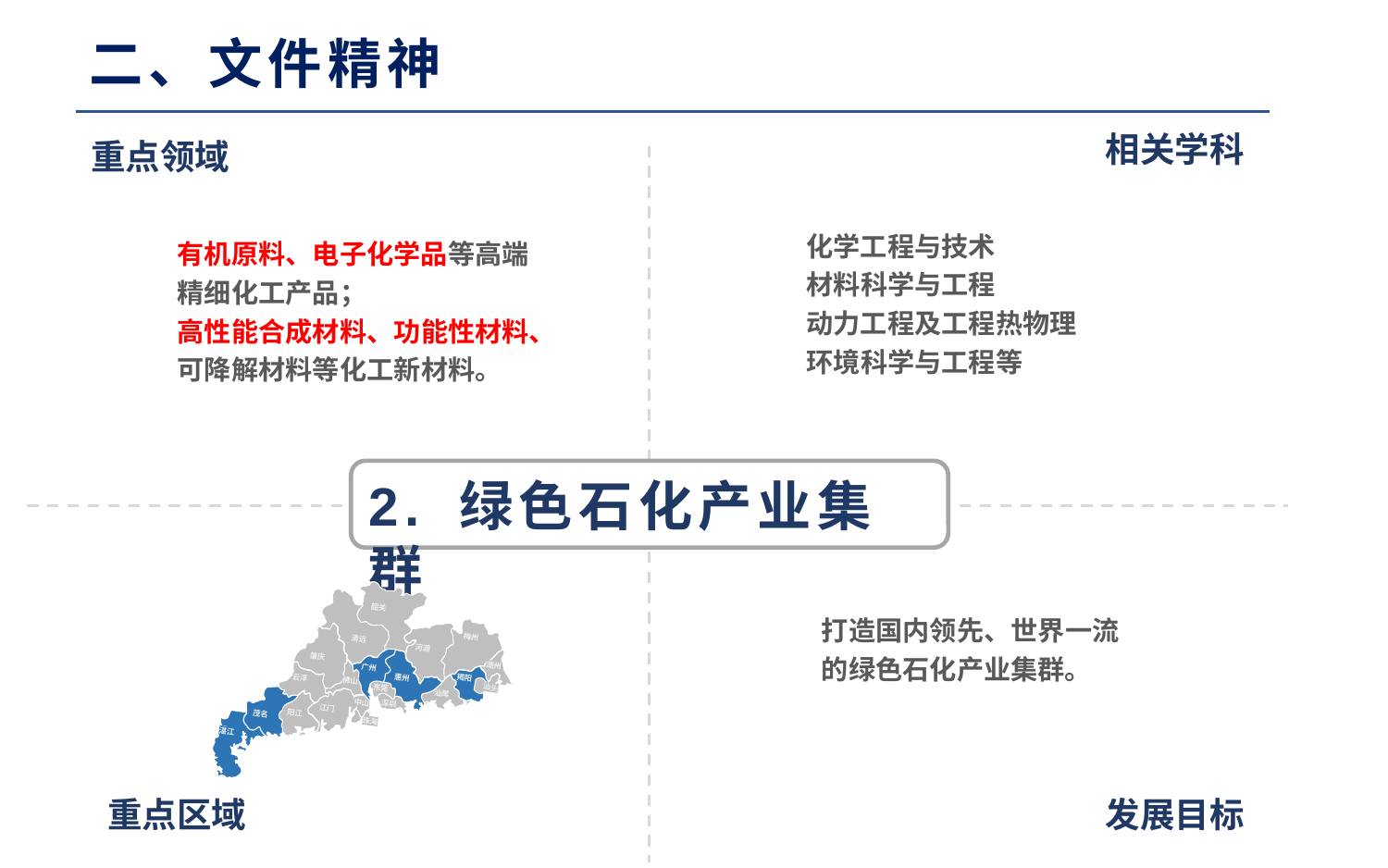

二、文件精神
相关学科
重点领域
化学工程与技术
材料科学与工程
动力工程及工程热物理
环境科学与工程等
有机原料、电子化学品等高端精细化工产品；
高性能合成材料、功能性材料、可降解材料等化工新材料。
2. 绿色石化产业集群

韶关

梅州

清远
河源
潮州

肇庆
揭阳
广州

汕头
惠州

汕尾
佛山
东莞
云浮

深圳

中山

江门
珠海
阳江
茂名

湛江
打造国内领先、世界一流的绿色石化产业集群。
重点区域
发展目标